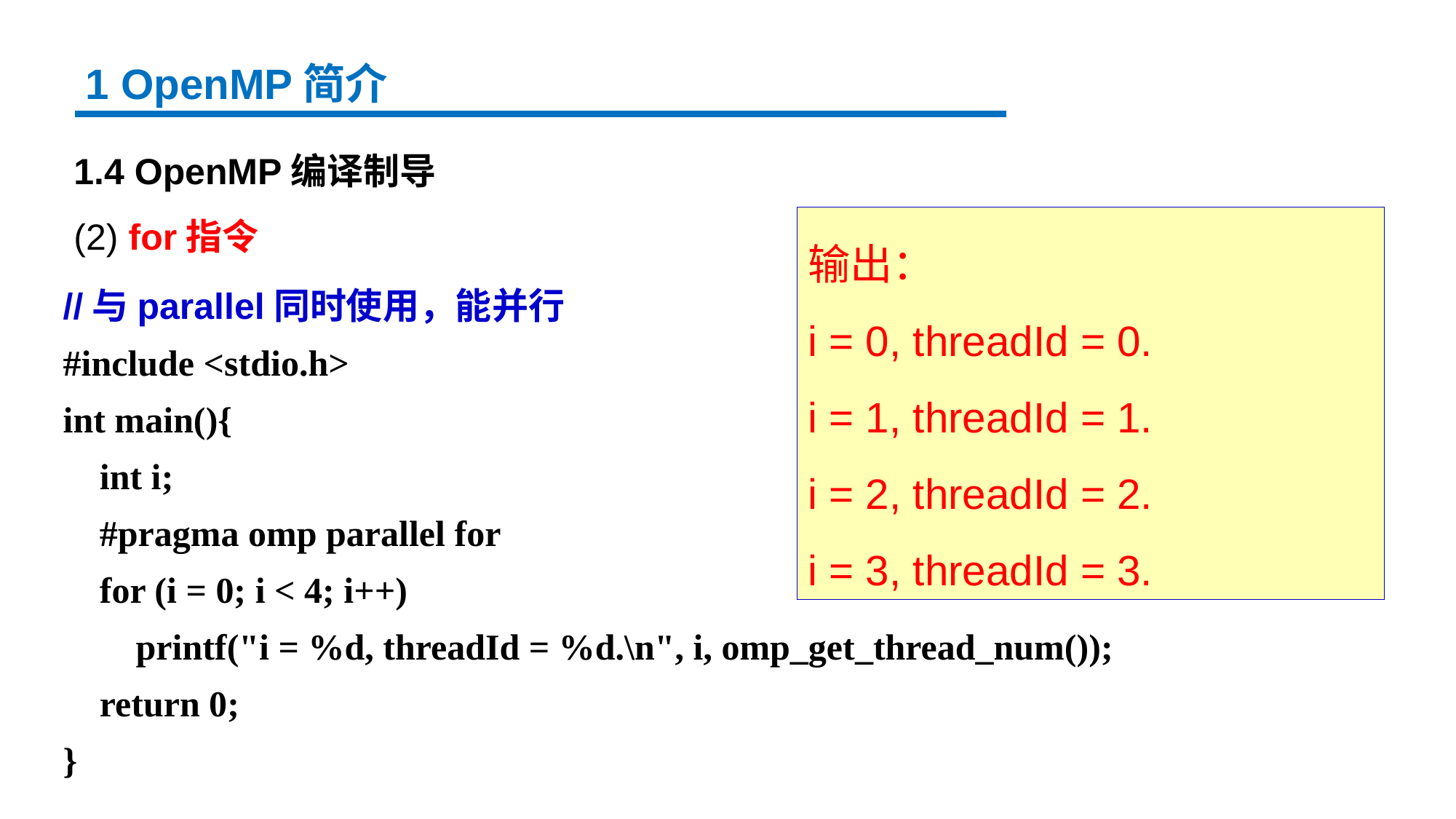

1 OpenMP简介
1.4 OpenMP编译制导
(2) for指令
输出：
i = 0, threadId = 0.
i = 1, threadId = 1.
i = 2, threadId = 2.
i = 3, threadId = 3.
//与parallel同时使用，能并行
#include <stdio.h>
int main(){
    int i;
    #pragma omp parallel for
    for (i = 0; i < 4; i++)
        printf("i = %d, threadId = %d.\n", i, omp_get_thread_num());
    return 0;
}